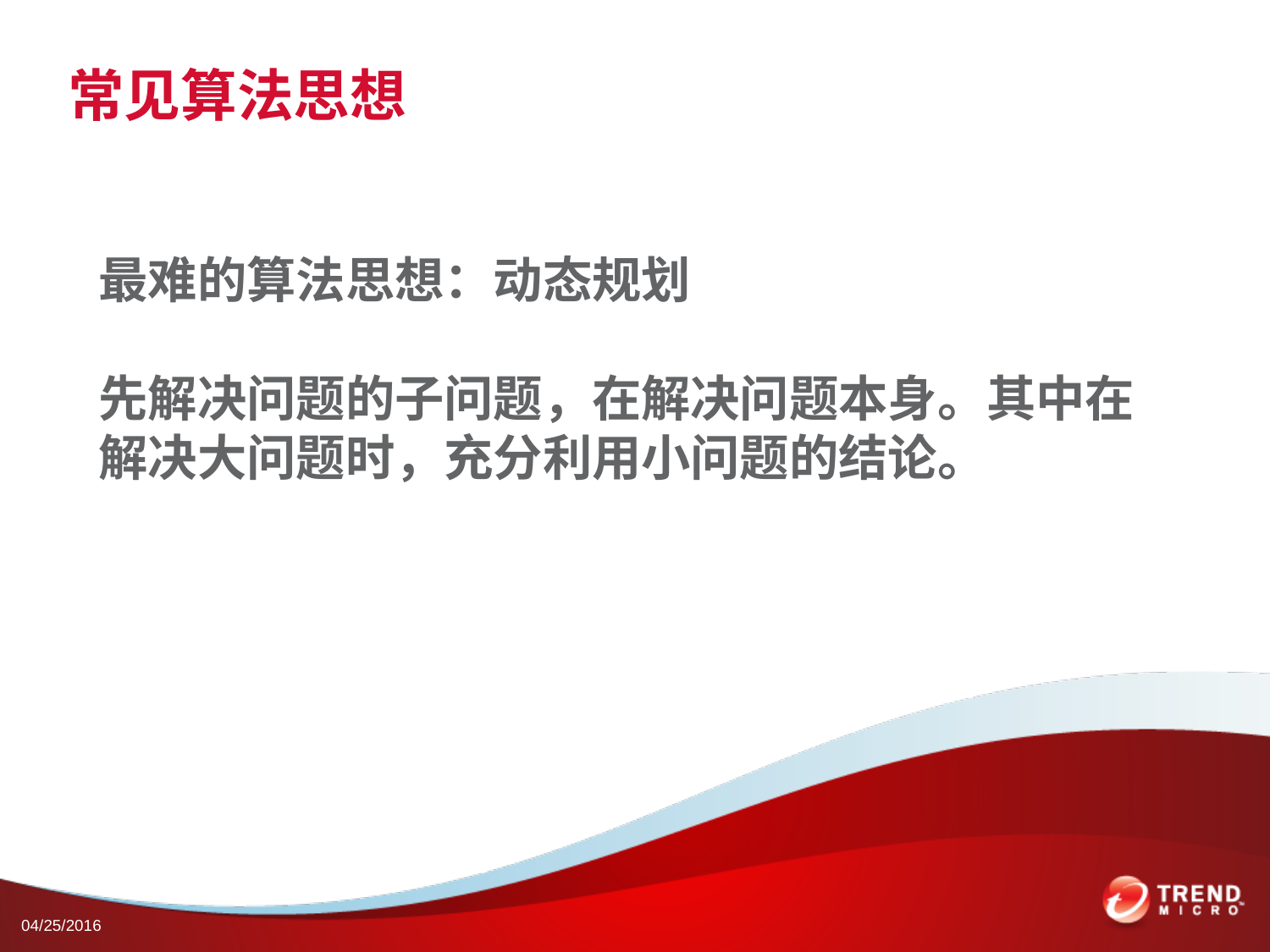

# 常见算法思想
最难的算法思想：动态规划

先解决问题的子问题，在解决问题本身。其中在解决大问题时，充分利用小问题的结论。
04/25/2016